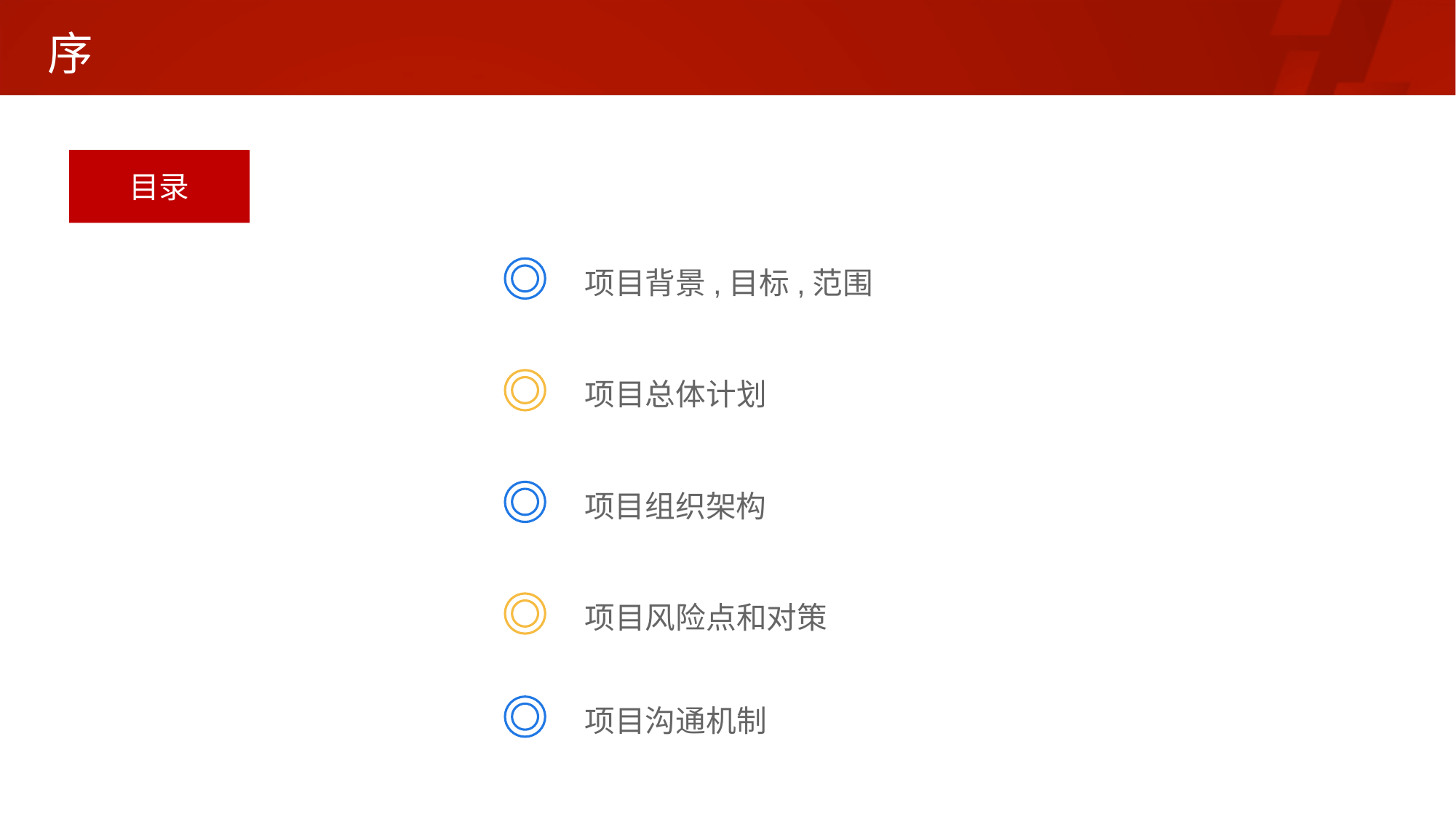

序

目录

项目背景,目标,范围

项目总体计划

项目组织架构

项目风险点和对策

项目沟通机制